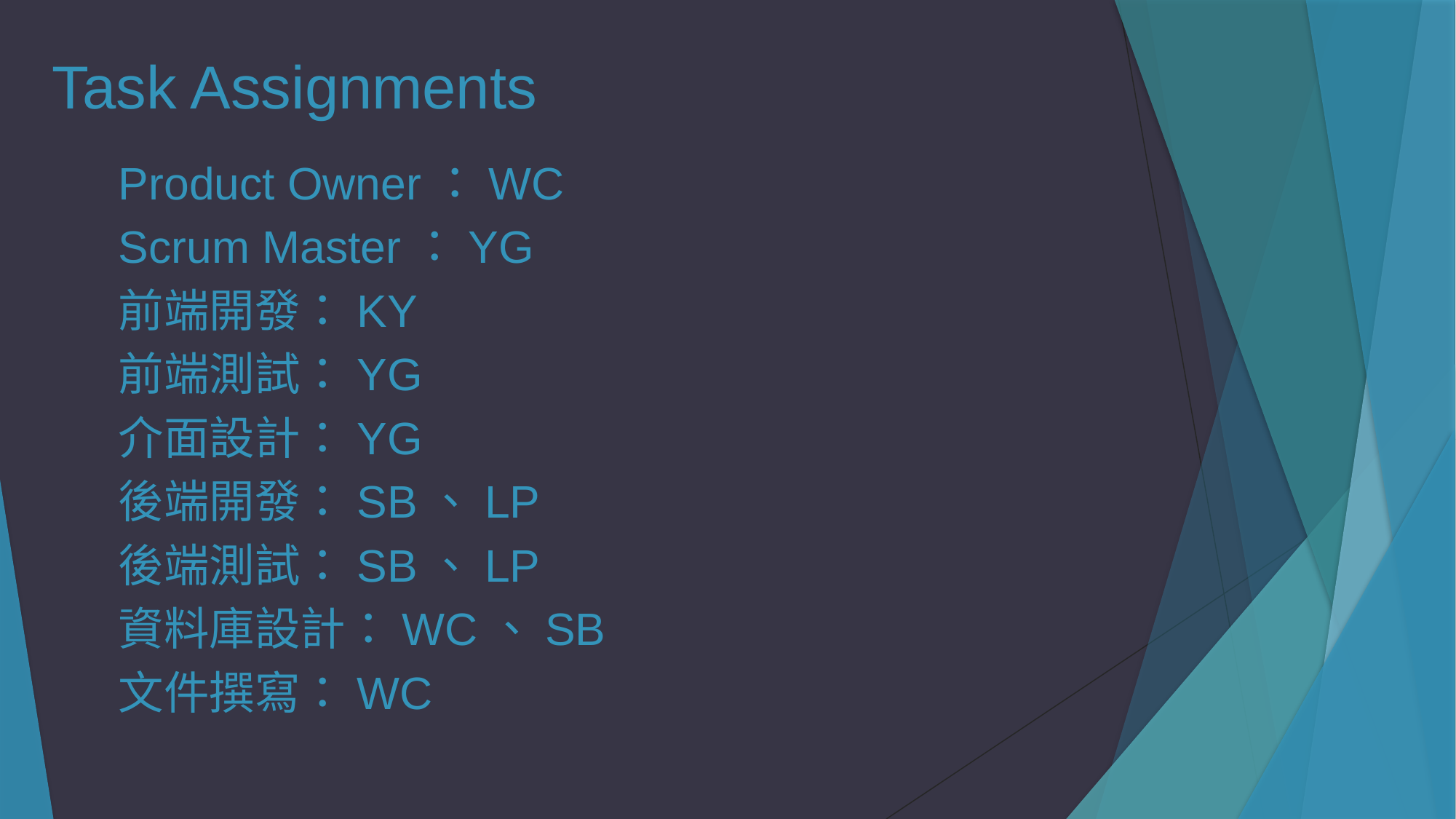

# Task Assignments
Product Owner：WC
Scrum Master：YG
前端開發：KY
前端測試：YG
介面設計：YG
後端開發：SB、LP
後端測試：SB、LP
資料庫設計：WC、SB
文件撰寫：WC